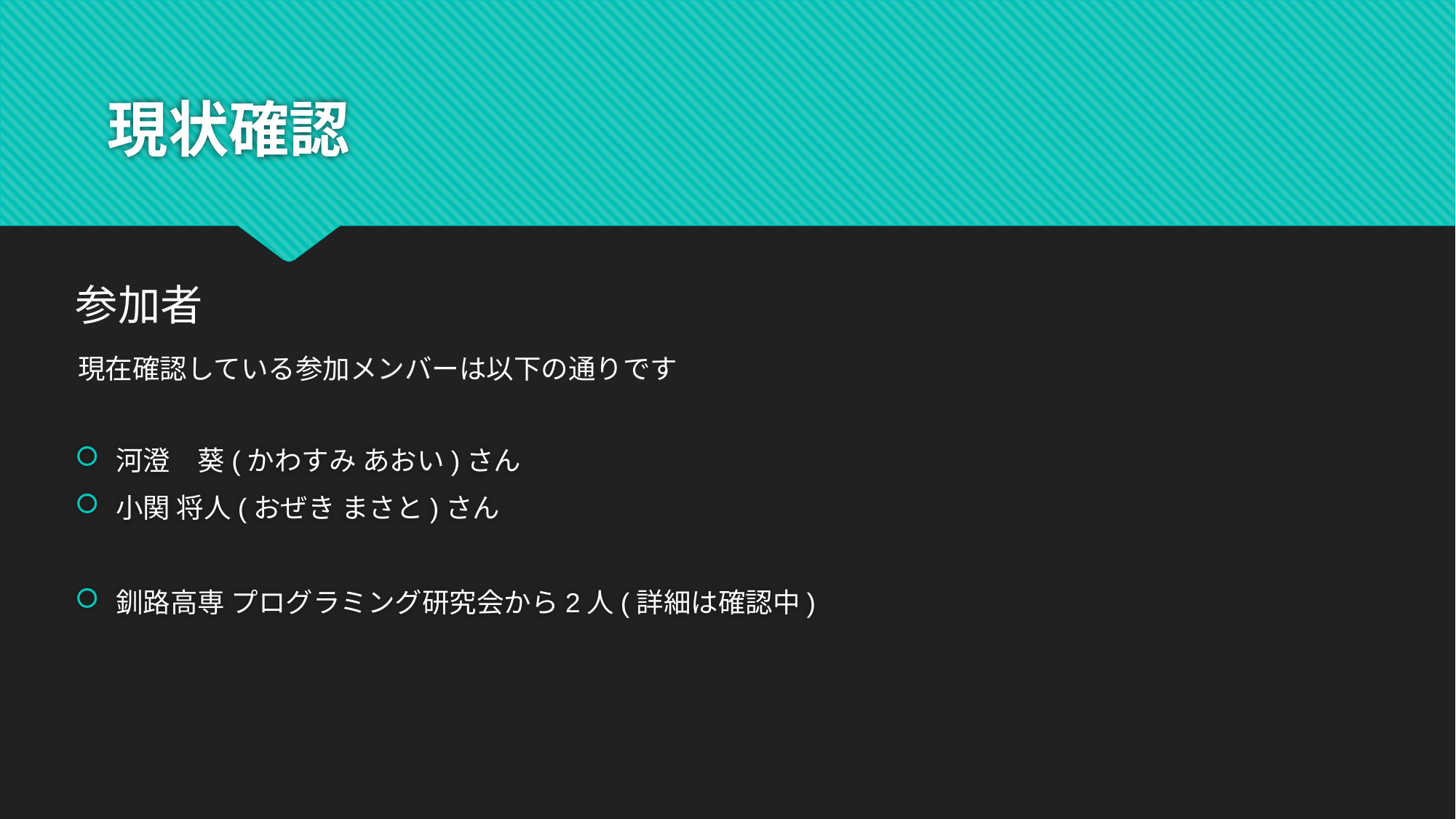

# 現状確認
参加者
現在確認している参加メンバーは以下の通りです
河澄　葵(かわすみ あおい)さん
小関 将人(おぜき まさと)さん

釧路高専 プログラミング研究会から2人(詳細は確認中)